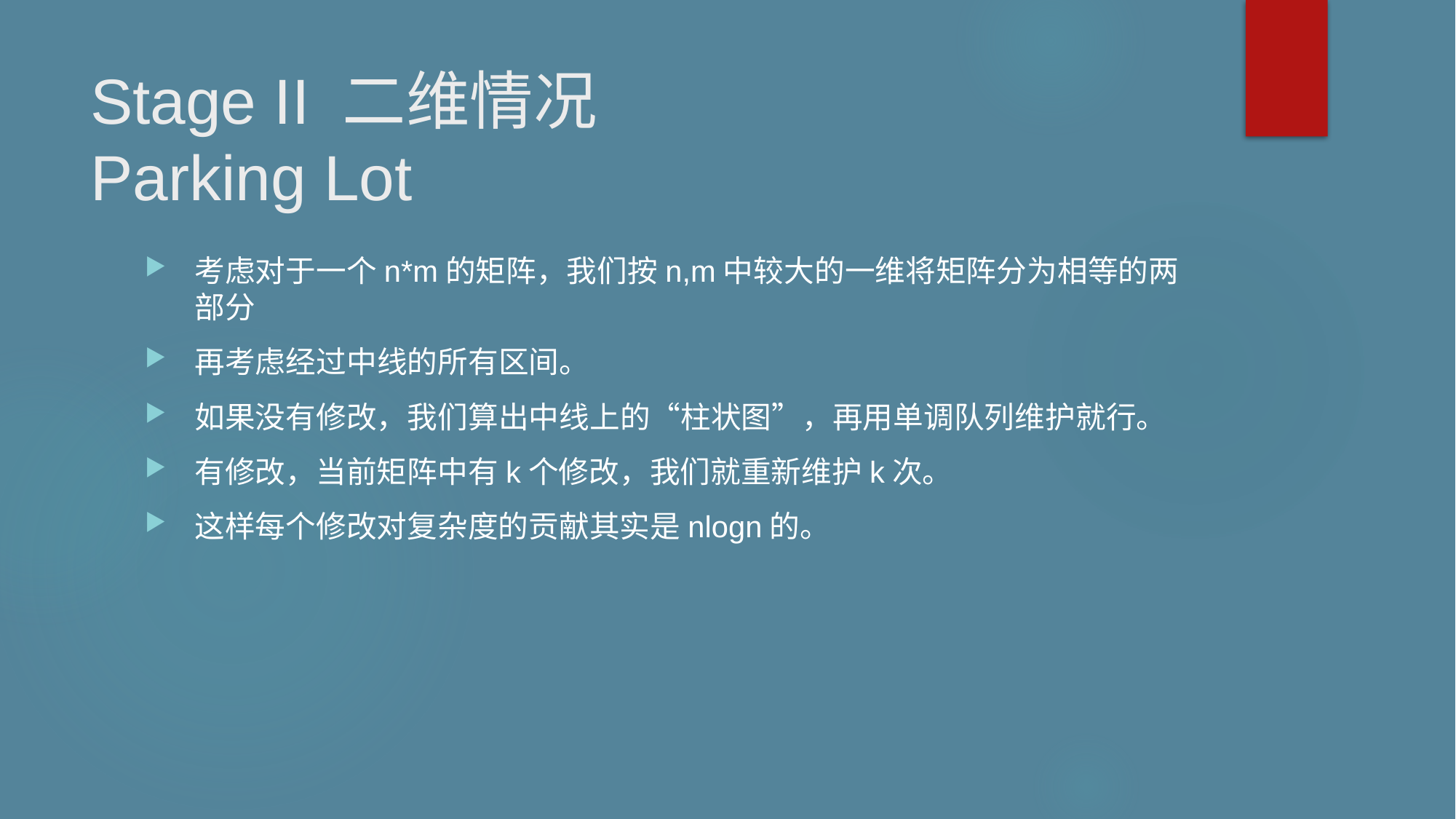

# Stage II 二维情况 Parking Lot
考虑对于一个n*m的矩阵，我们按n,m中较大的一维将矩阵分为相等的两部分
再考虑经过中线的所有区间。
如果没有修改，我们算出中线上的“柱状图”，再用单调队列维护就行。
有修改，当前矩阵中有k个修改，我们就重新维护k次。
这样每个修改对复杂度的贡献其实是nlogn的。